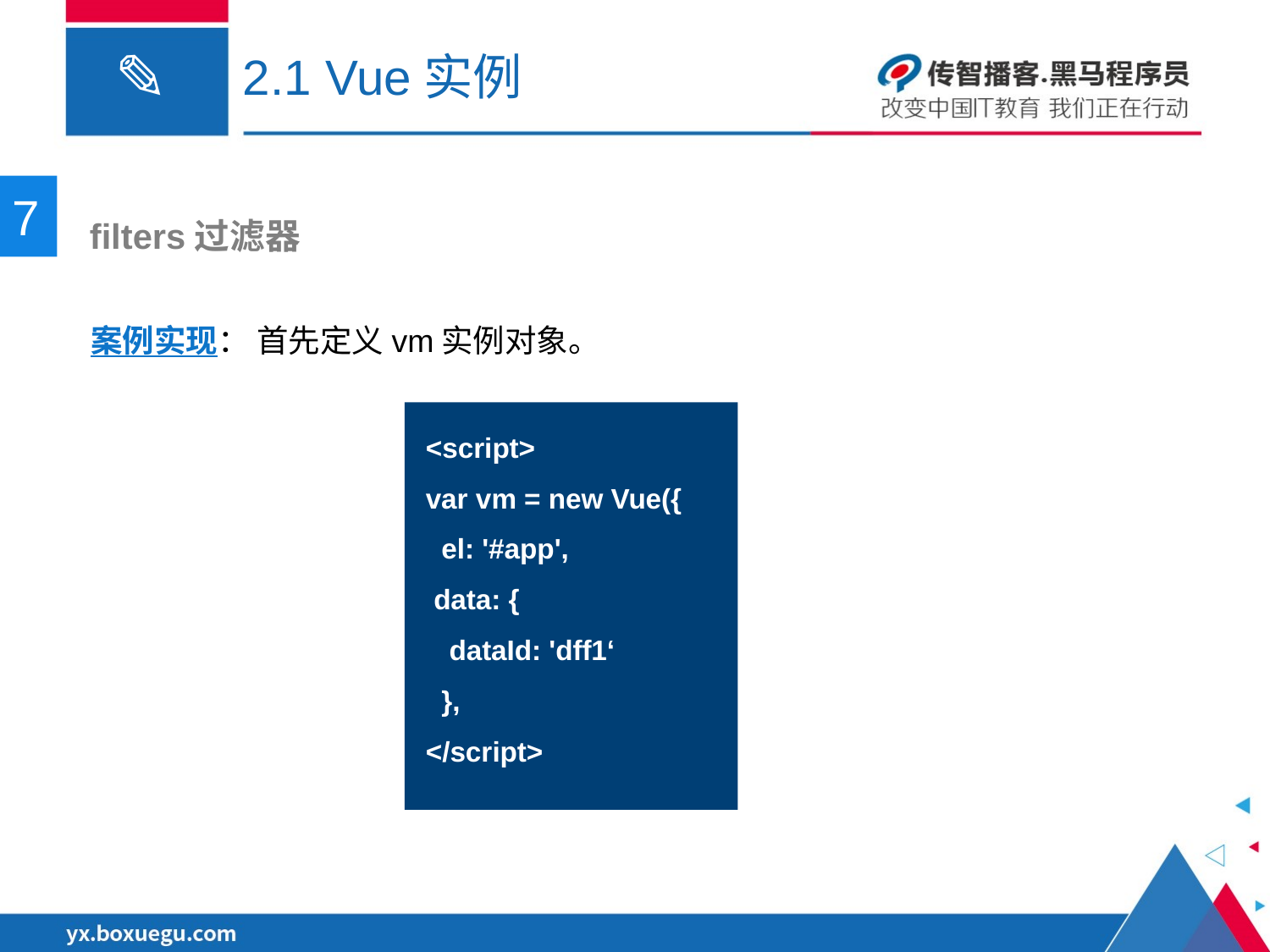

# 2.1 Vue实例

7
  filters过滤器
案例实现： 首先定义vm实例对象。

<script>
var vm = new Vue({
  el: '#app',
 data: {
   dataId: 'dff1‘
  },
</script>